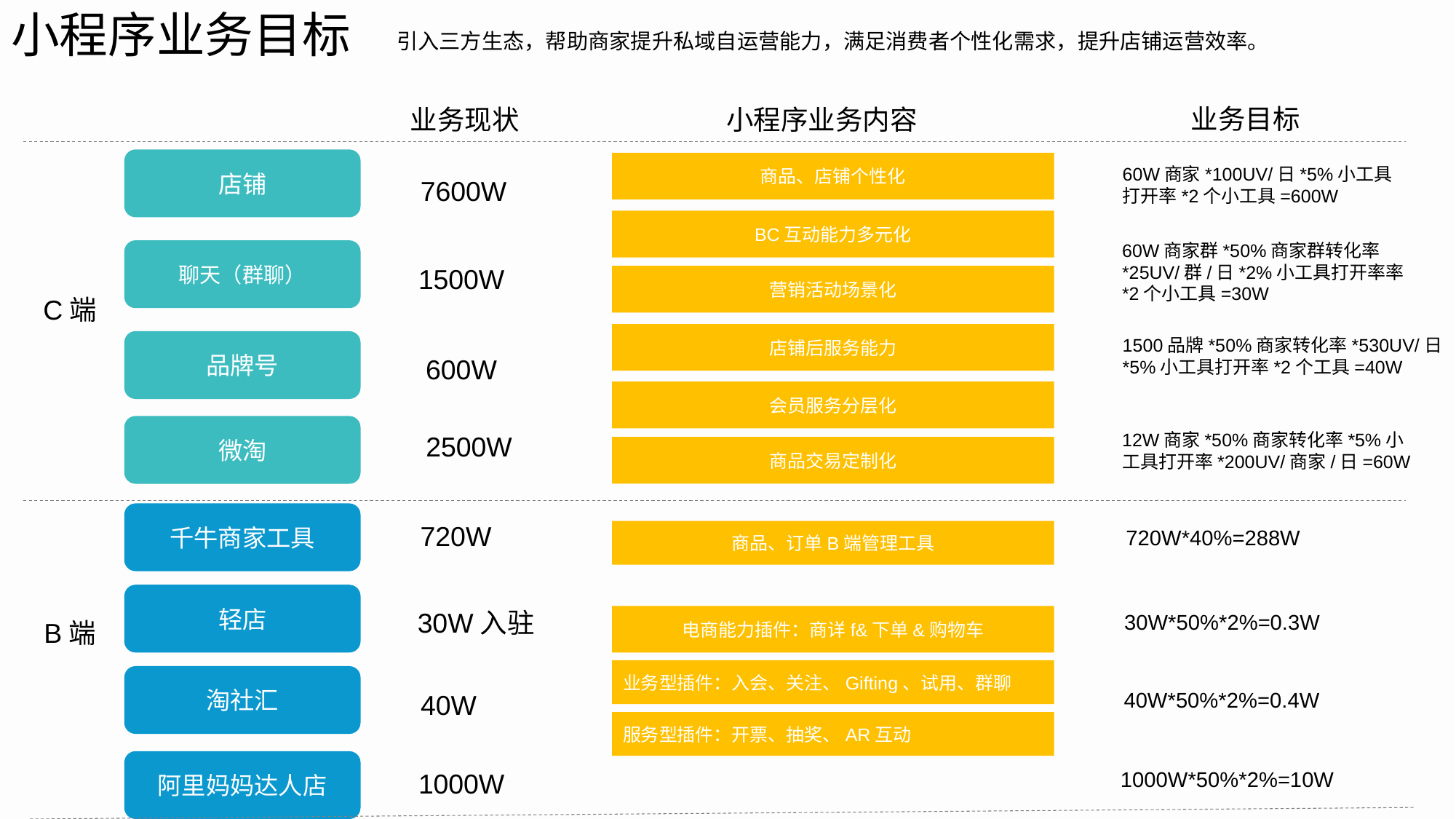

# 小程序业务目标
引入三方生态，帮助商家提升私域自运营能力，满足消费者个性化需求，提升店铺运营效率。
业务目标
小程序业务内容
业务现状
店铺
商品、店铺个性化
60W商家*100UV/日*5%小工具打开率*2个小工具=600W
7600W
BC互动能力多元化
60W商家群*50%商家群转化率*25UV/群/日*2%小工具打开率率*2个小工具=30W
聊天（群聊）
1500W
营销活动场景化
C端
店铺后服务能力
1500品牌*50%商家转化率*530UV/日*5%小工具打开率*2个工具=40W
品牌号
600W
会员服务分层化
微淘
12W商家*50%商家转化率*5%小工具打开率*200UV/商家/日=60W
2500W
商品交易定制化
千牛商家工具
720W
720W*40%=288W
商品、订单B端管理工具
轻店
30W入驻
30W*50%*2%=0.3W
电商能力插件：商详f&下单&购物车
B端
业务型插件：入会、关注、Gifting、试用、群聊
淘社汇
40W*50%*2%=0.4W
40W
服务型插件：开票、抽奖、AR互动
阿里妈妈达人店
1000W*50%*2%=10W
1000W